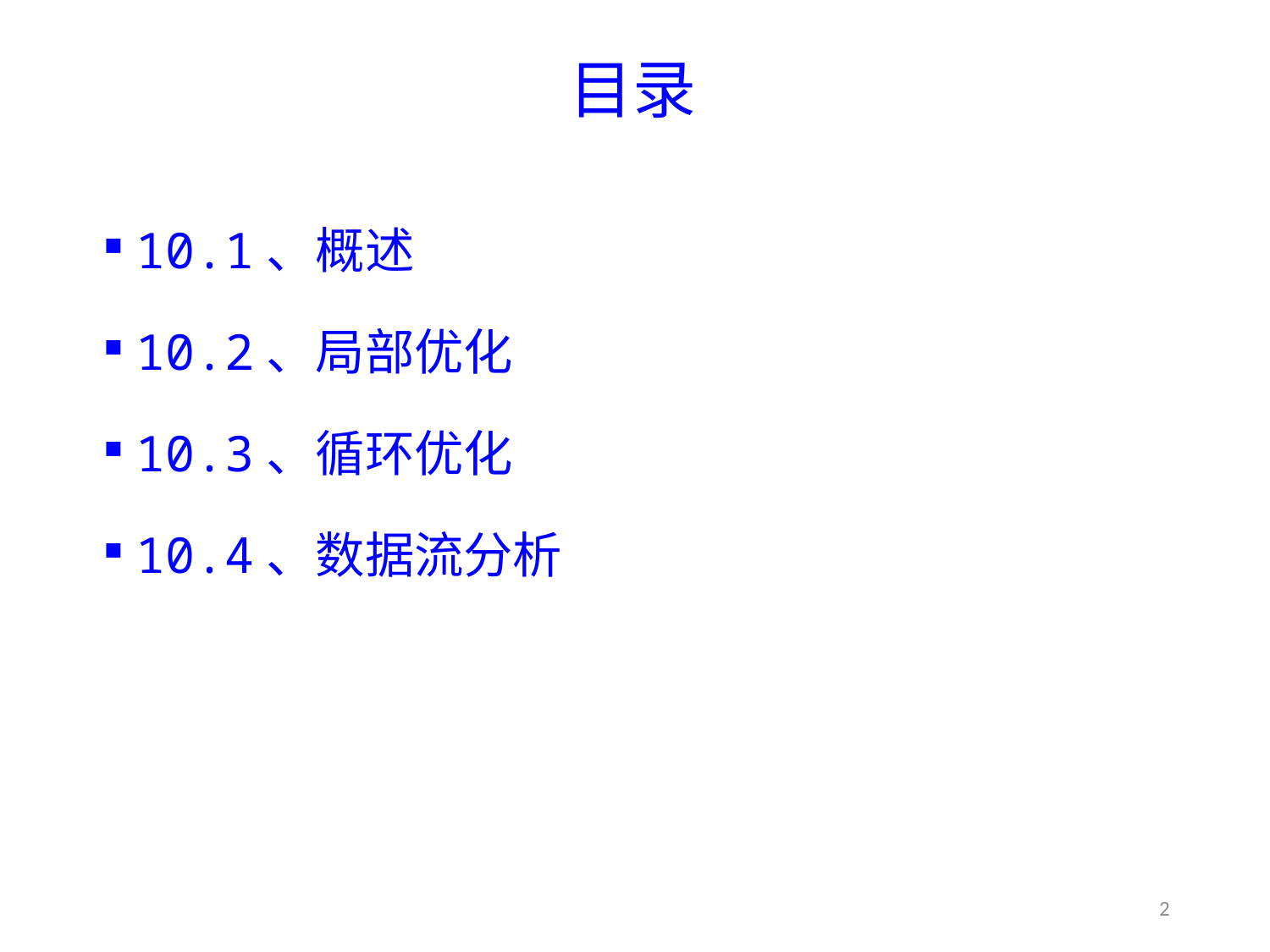

# 目录
10.1、概述
10.2、局部优化
10.3、循环优化
10.4、数据流分析
2